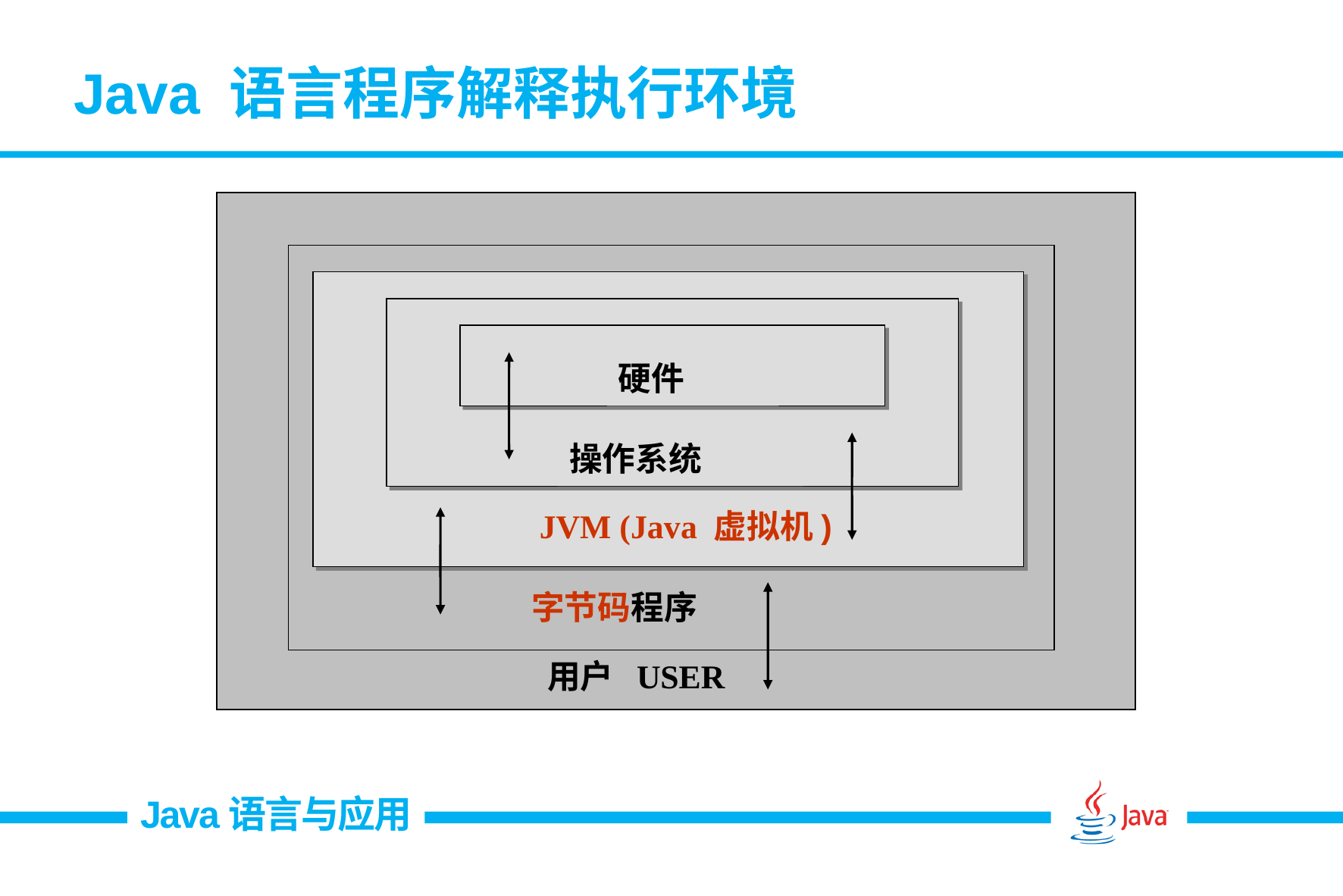

# Java 语言程序解释执行环境

硬件
操作系统

JVM (Java 虚拟机)

字节码程序

用户  USER